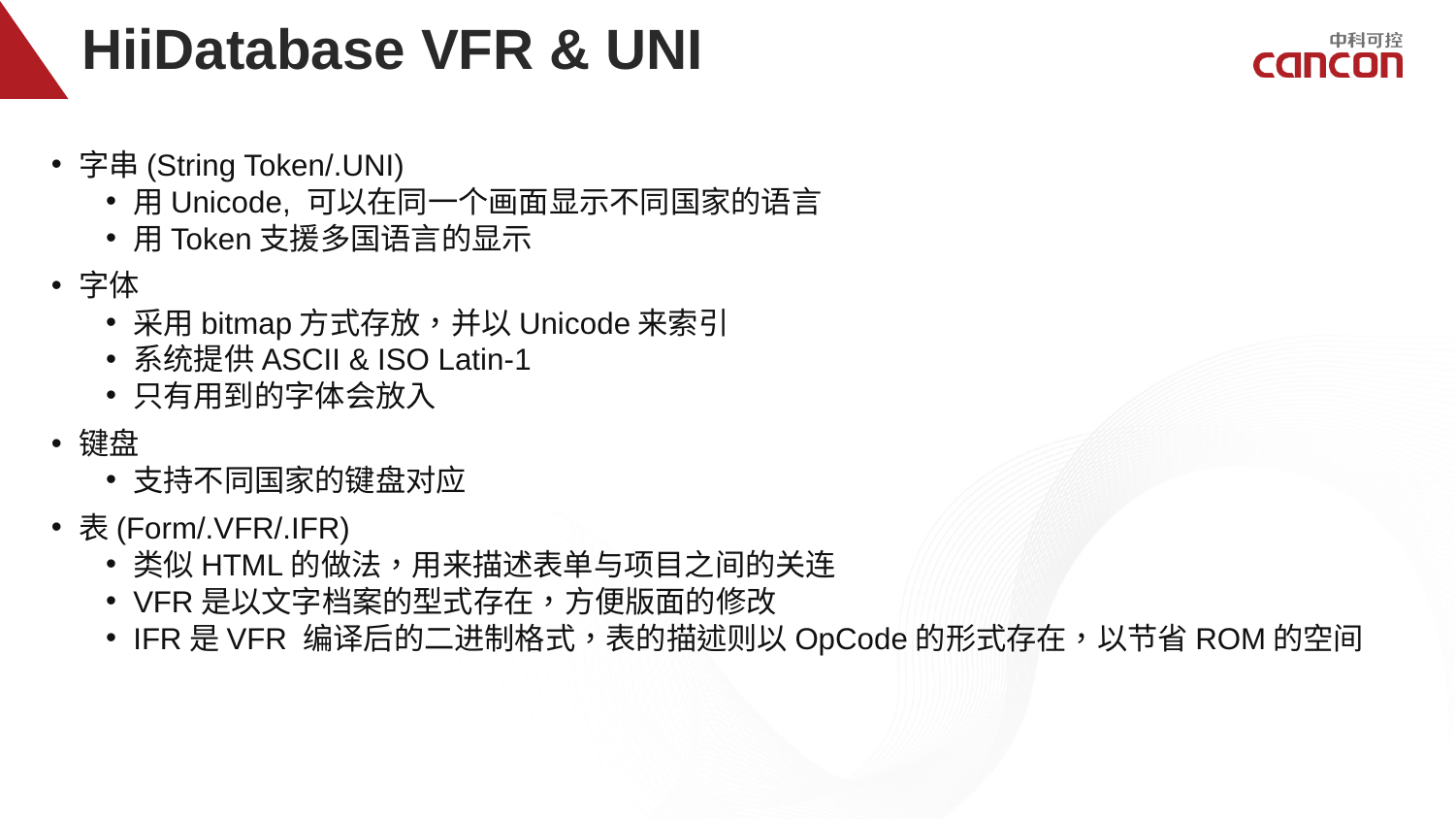

# HiiDatabase VFR & UNI
字串(String Token/.UNI)
用Unicode, 可以在同一个画面显示不同国家的语言
用Token支援多国语言的显示
字体
采用bitmap方式存放，并以Unicode来索引
系统提供ASCII & ISO Latin-1
只有用到的字体会放入
键盘
支持不同国家的键盘对应
表(Form/.VFR/.IFR)
类似HTML的做法，用来描述表单与项目之间的关连
VFR是以文字档案的型式存在，方便版面的修改
IFR是VFR 编译后的二进制格式，表的描述则以OpCode的形式存在，以节省ROM的空间